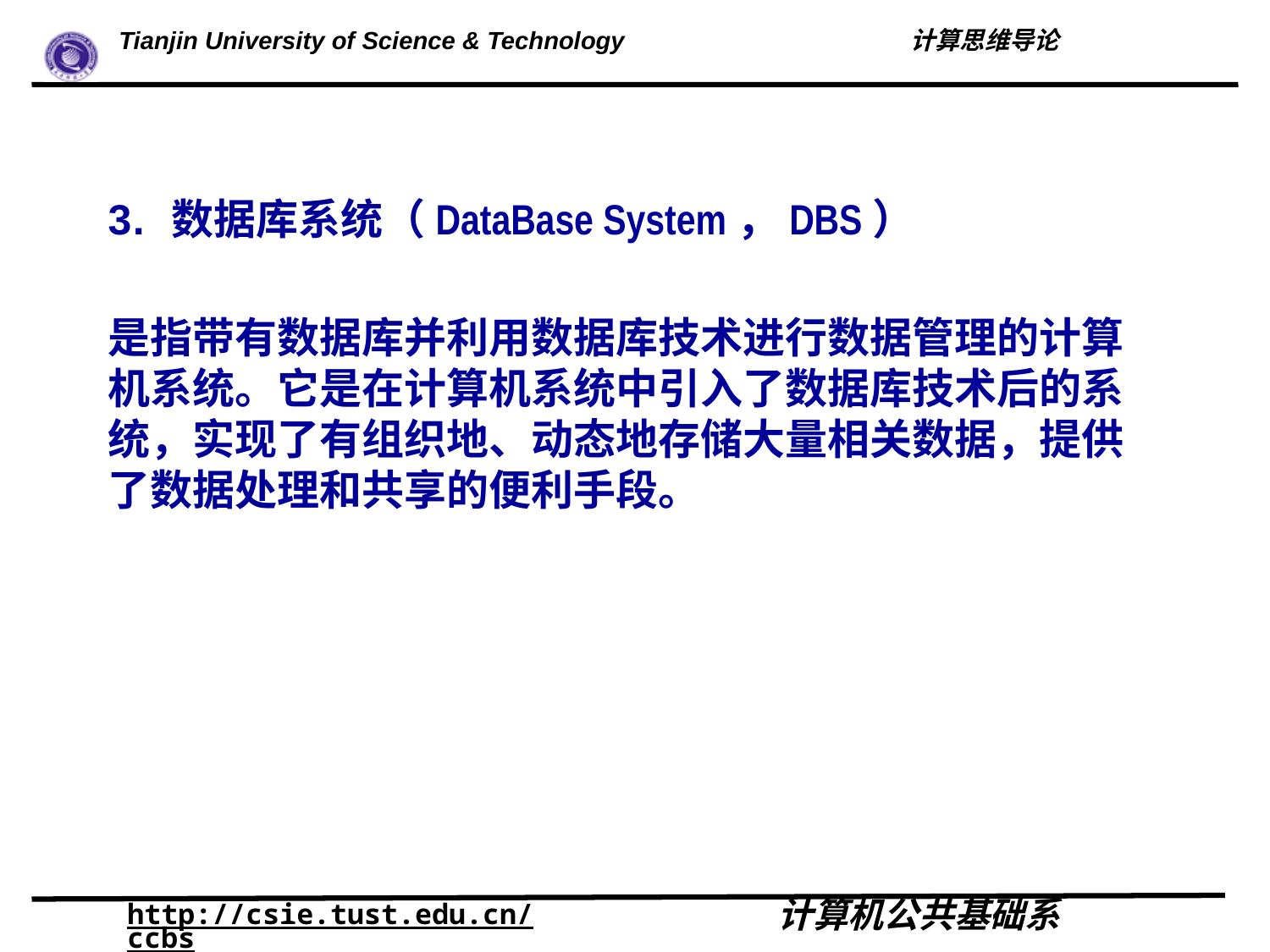

数据库系统（DataBase System，DBS）

是指带有数据库并利用数据库技术进行数据管理的计算机系统。它是在计算机系统中引入了数据库技术后的系统，实现了有组织地、动态地存储大量相关数据，提供了数据处理和共享的便利手段。